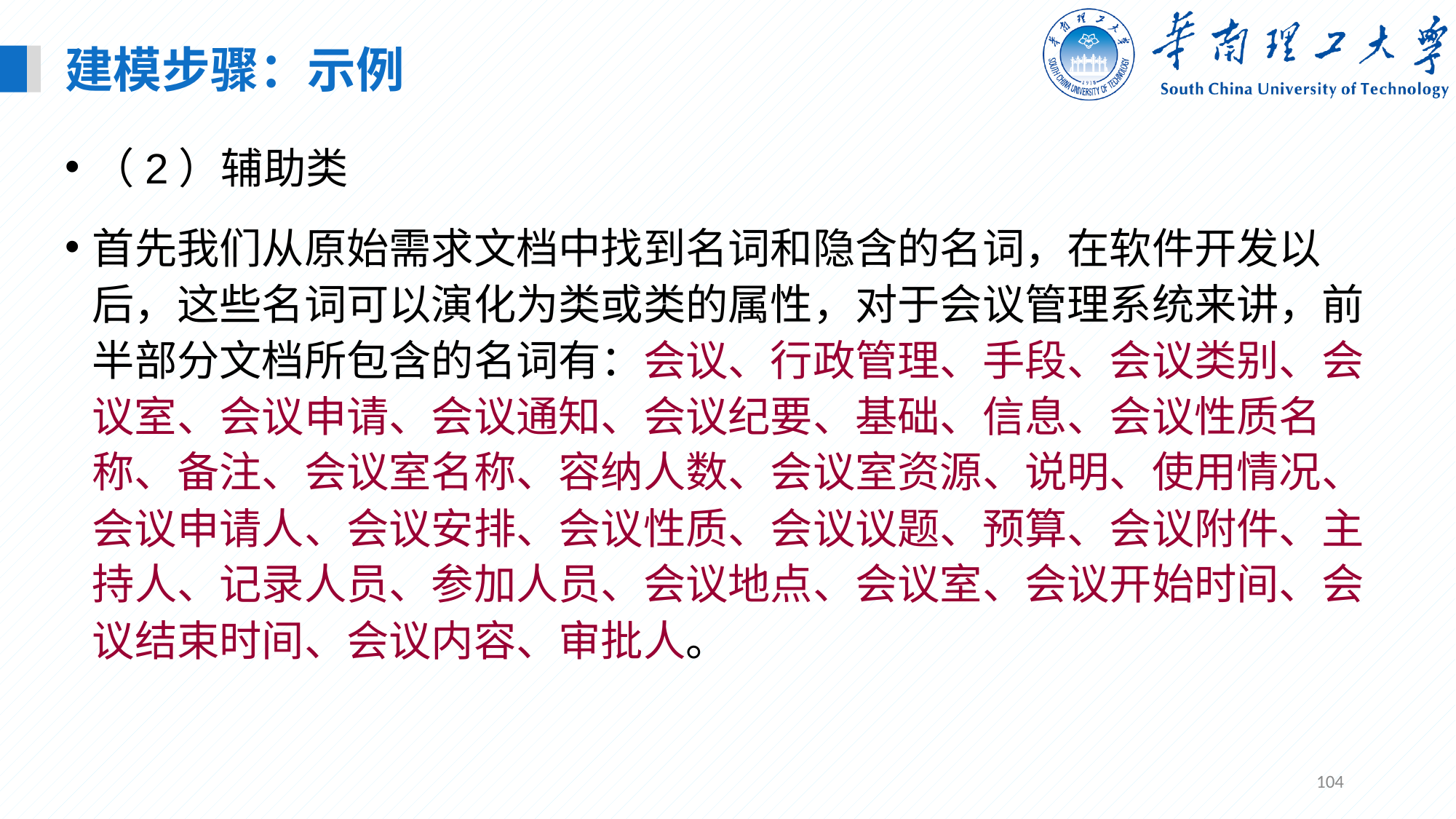

建模步骤：示例
（2）辅助类
首先我们从原始需求文档中找到名词和隐含的名词，在软件开发以后，这些名词可以演化为类或类的属性，对于会议管理系统来讲，前半部分文档所包含的名词有：会议、行政管理、手段、会议类别、会议室、会议申请、会议通知、会议纪要、基础、信息、会议性质名称、备注、会议室名称、容纳人数、会议室资源、说明、使用情况、会议申请人、会议安排、会议性质、会议议题、预算、会议附件、主持人、记录人员、参加人员、会议地点、会议室、会议开始时间、会议结束时间、会议内容、审批人。
104